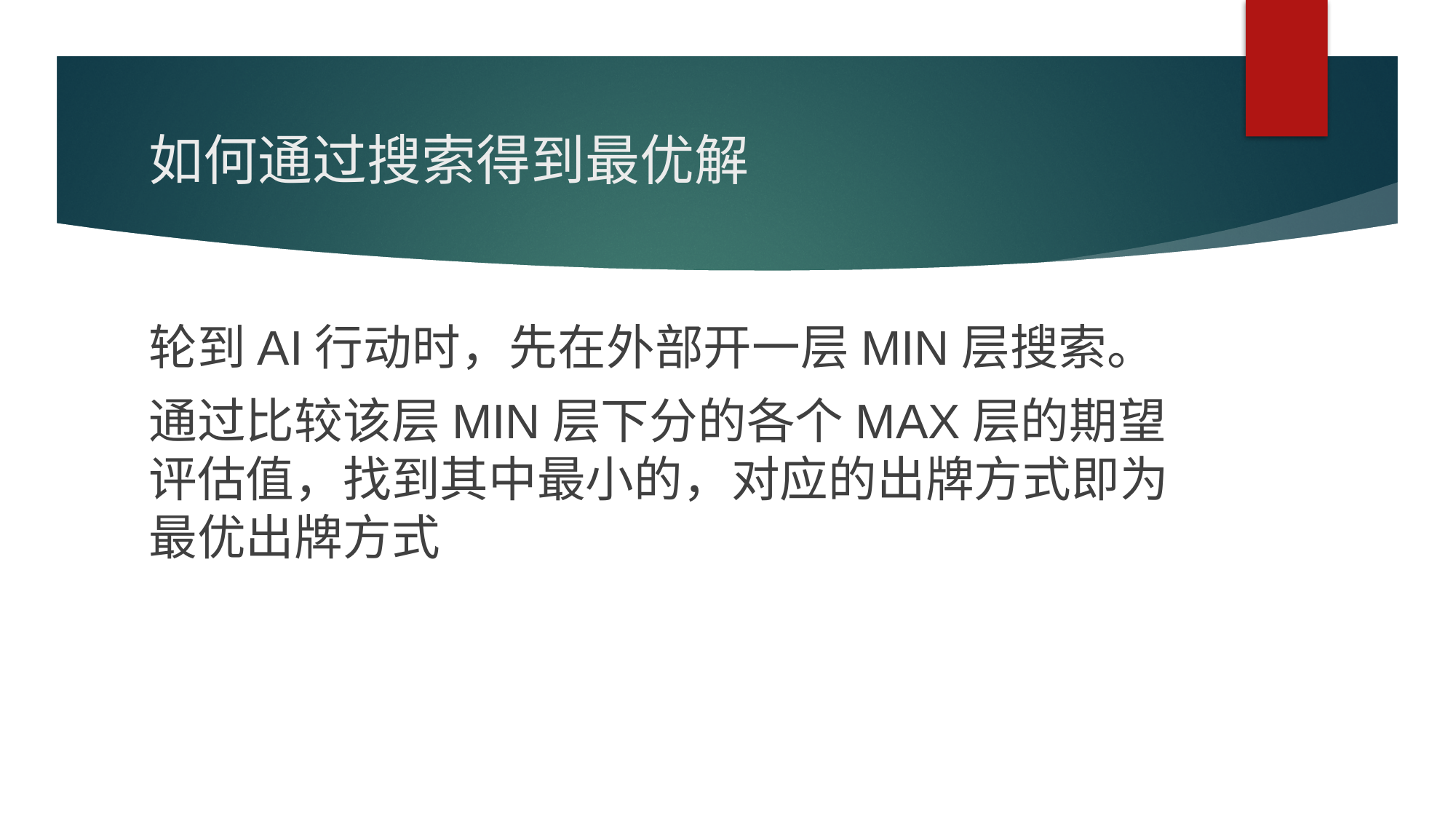

# 如何通过搜索得到最优解
轮到AI行动时，先在外部开一层MIN层搜索。
通过比较该层MIN层下分的各个MAX层的期望评估值，找到其中最小的，对应的出牌方式即为最优出牌方式